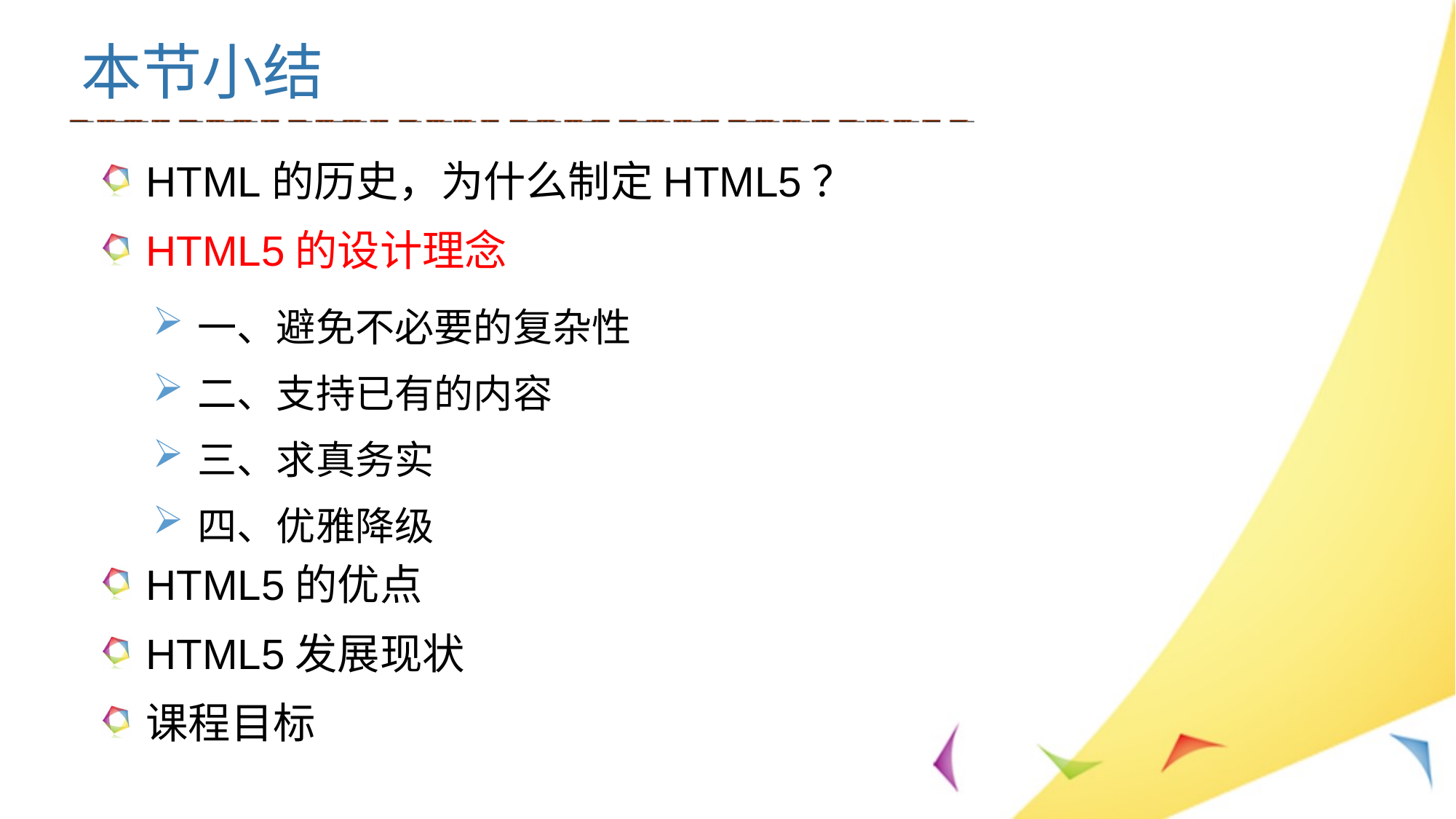

本节小结
HTML的历史，为什么制定HTML5？
HTML5的设计理念
一、避免不必要的复杂性
二、支持已有的内容
三、求真务实
四、优雅降级
HTML5的优点
HTML5发展现状
课程目标